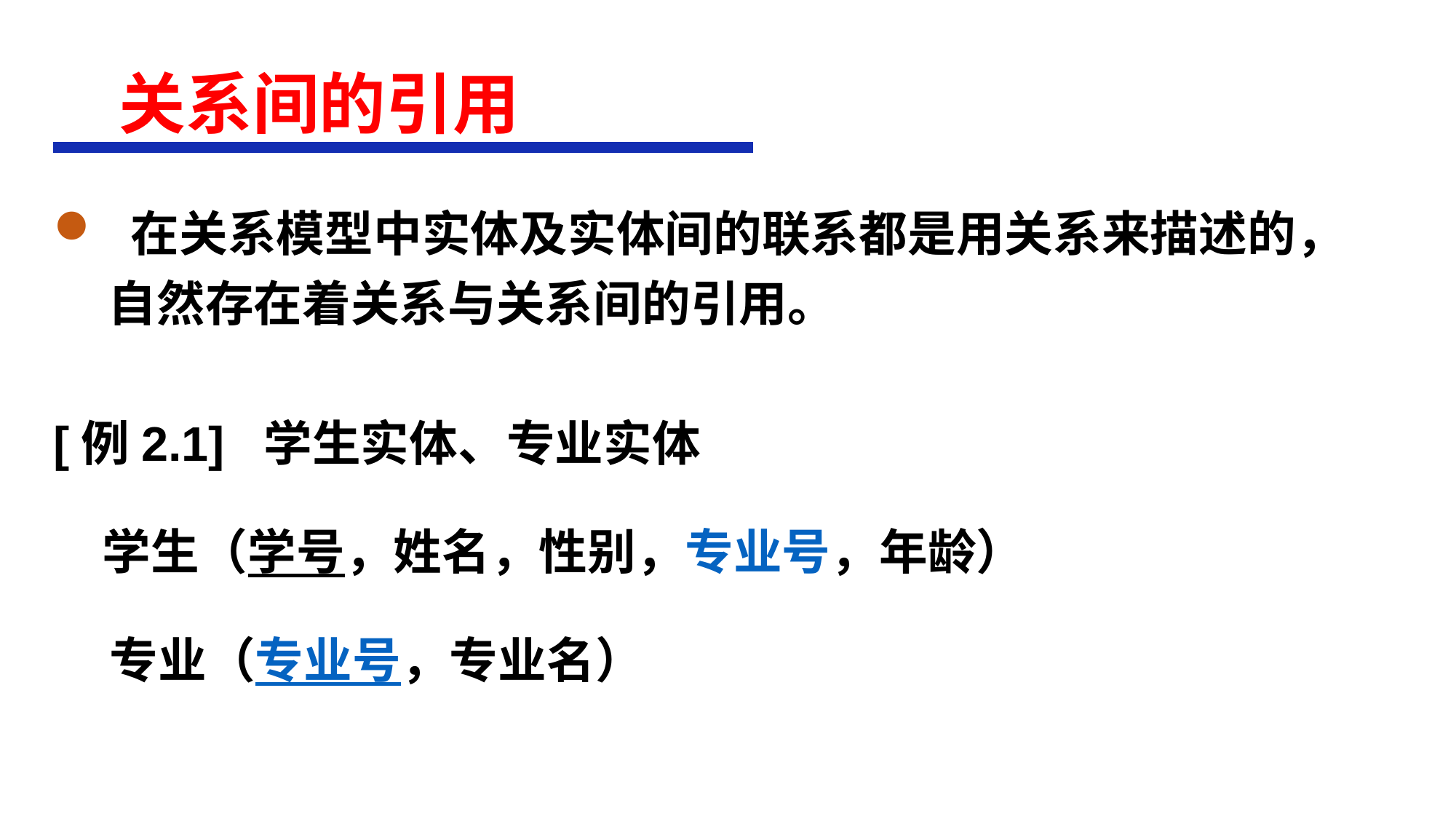

# 关系间的引用
 在关系模型中实体及实体间的联系都是用关系来描述的，自然存在着关系与关系间的引用。

[例2.1]  学生实体、专业实体
　学生（学号，姓名，性别，专业号，年龄）
    专业（专业号，专业名）